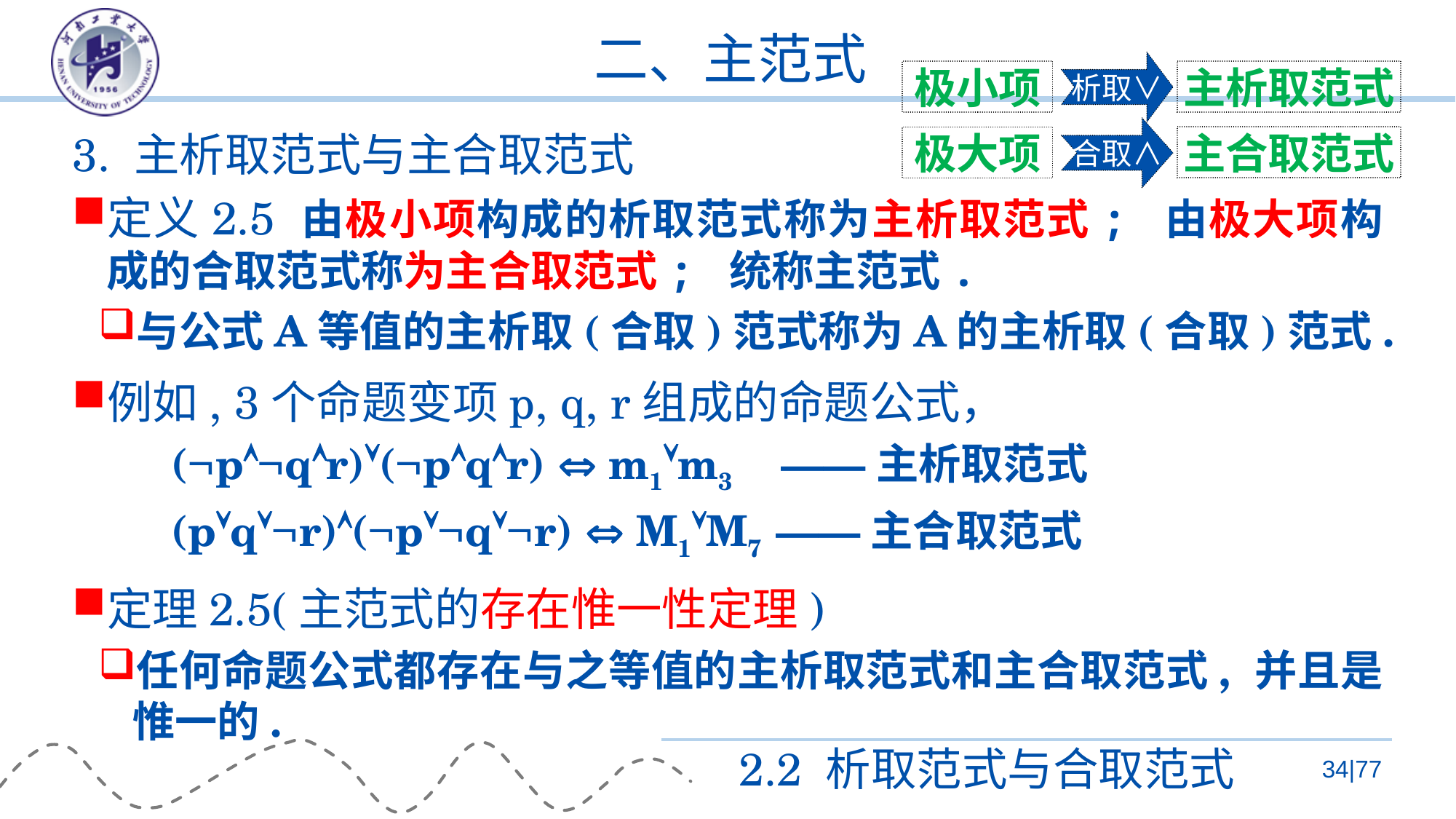

# 二、主范式
析取∨
主析取范式
极小项
合取∧
主合取范式
极大项
3. 主析取范式与主合取范式
定义2.5 由极小项构成的析取范式称为主析取范式; 由极大项构成的合取范式称为主合取范式; 统称主范式.
与公式A等值的主析取(合取)范式称为A的主析取(合取)范式.
例如, 3个命题变项p, q, r组成的命题公式，
      (¬p∧¬q∧r)∨(¬p∧q∧r) ⇔ m1∨m3    ——主析取范式
      (p∨q∨¬r)∧(¬p∨¬q∨¬r) ⇔ M1∨M7  ——主合取范式
定理2.5(主范式的存在惟一性定理)
任何命题公式都存在与之等值的主析取范式和主合取范式, 并且是惟一的.
2.2 析取范式与合取范式
34|77